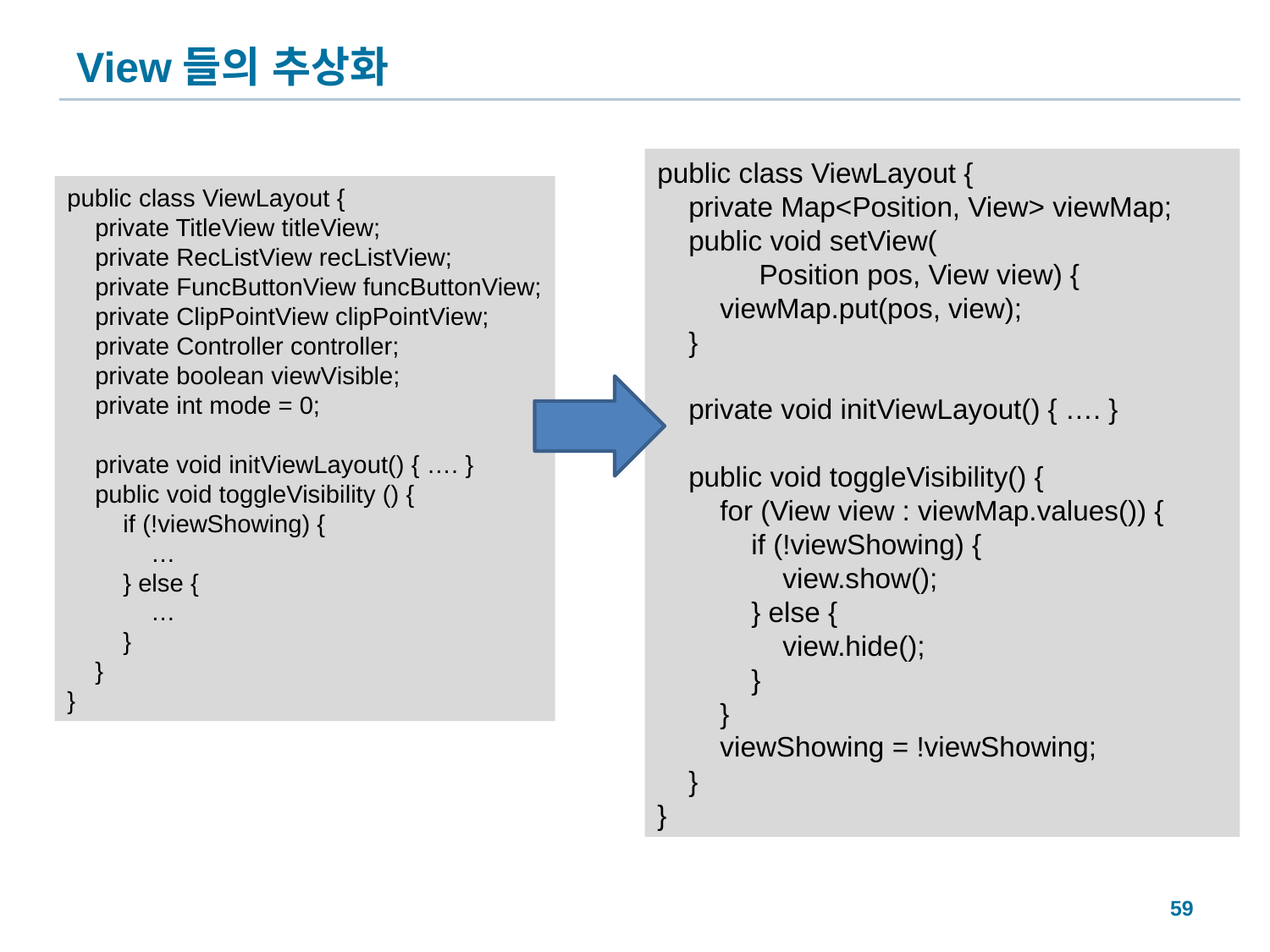

# View들의 추상화
public class ViewLayout {
    private Map<Position, View> viewMap;
    public void setView(
             Position pos, View view) {
        viewMap.put(pos, view);
    }

    private void initViewLayout() { …. }

    public void toggleVisibility() {
        for (View view : viewMap.values()) {
            if (!viewShowing) {
                view.show();
            } else {
                view.hide();
            }
        }
        viewShowing = !viewShowing;
    }
}
public class ViewLayout {
    private TitleView titleView;
    private RecListView recListView;
    private FuncButtonView funcButtonView;
    private ClipPointView clipPointView;
    private Controller controller;
    private boolean viewVisible;
    private int mode = 0;

    private void initViewLayout() { …. }
    public void toggleVisibility () {
        if (!viewShowing) {
            …
        } else {
            …
        }
    }
}

59